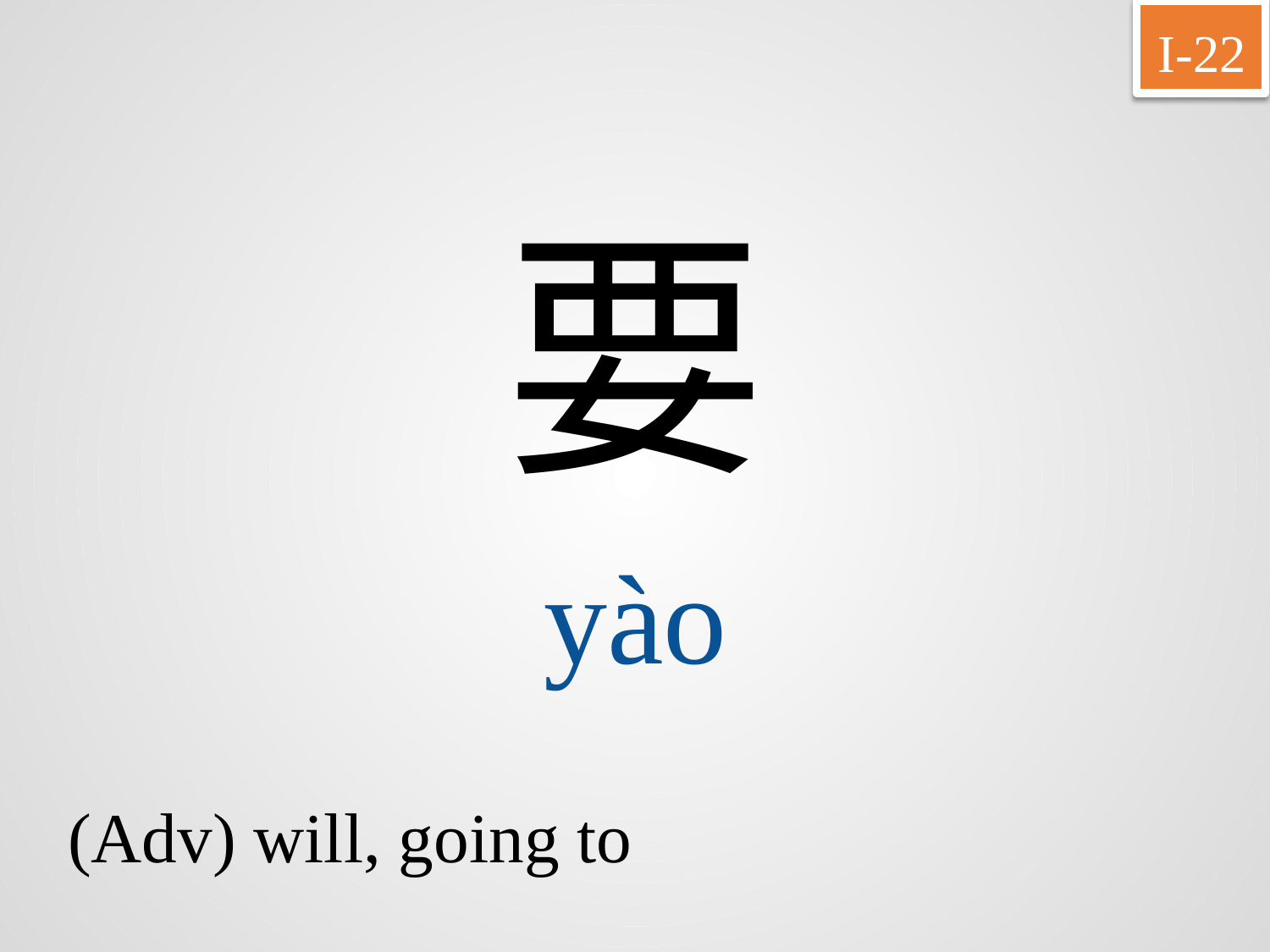

I-22

要
yào
(Adv) will, going to